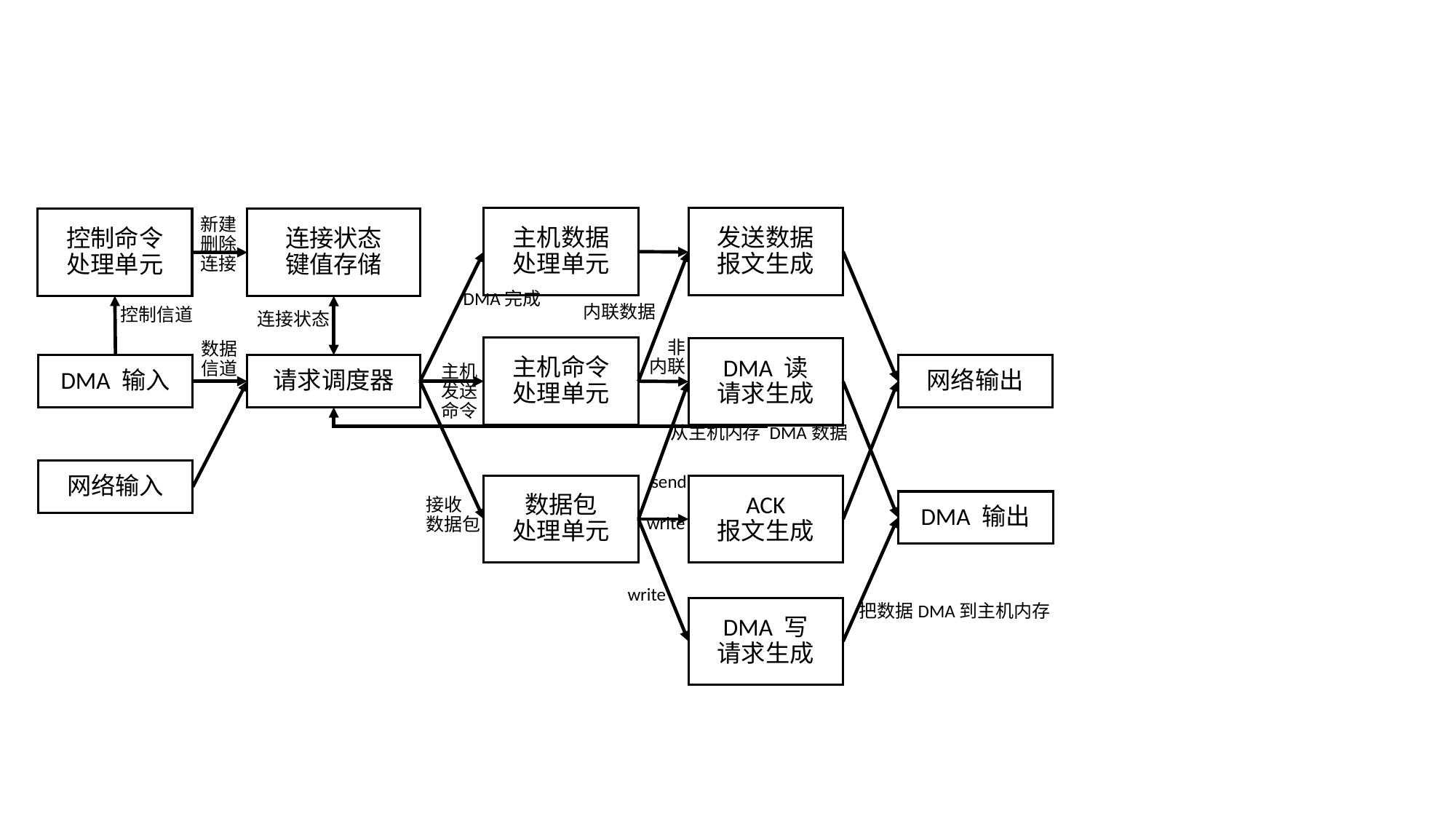

新建
删除
连接
主机数据
处理单元
发送数据报文生成
控制命令
处理单元
连接状态
键值存储
DMA完成
内联数据
控制信道
连接状态
非
内联
数据
信道
主机命令处理单元
DMA 读
请求生成
主机
发送
命令
DMA 输入
请求调度器
网络输出
从主机内存 DMA数据
网络输入
send
数据包
处理单元
ACK
报文生成
接收
数据包
DMA 输出
write
write
把数据DMA到主机内存
DMA 写
请求生成